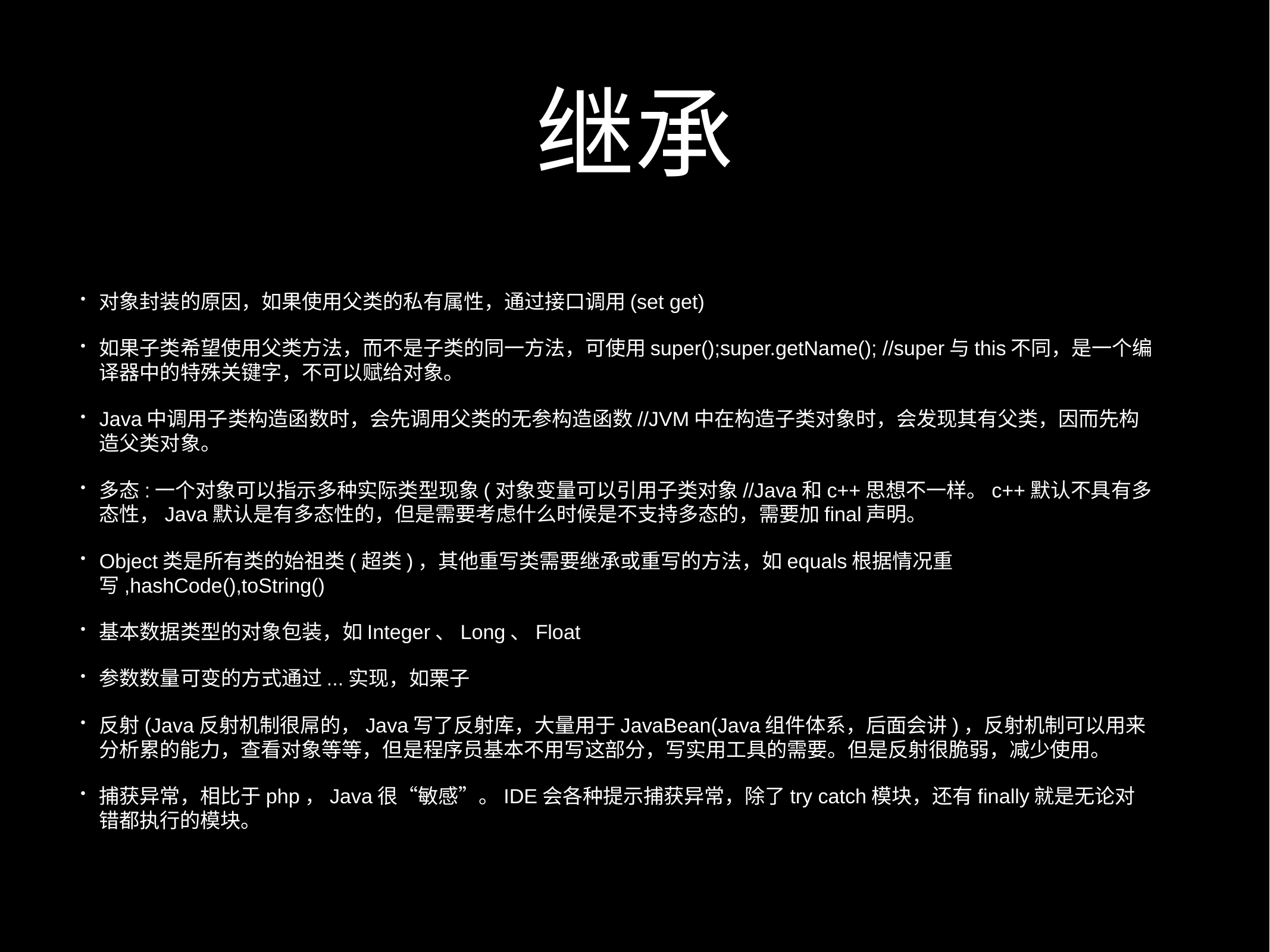

# 继承
对象封装的原因，如果使用父类的私有属性，通过接口调用(set get)
如果子类希望使用父类方法，而不是子类的同一方法，可使用super();super.getName(); //super与this不同，是一个编译器中的特殊关键字，不可以赋给对象。
Java中调用子类构造函数时，会先调用父类的无参构造函数//JVM中在构造子类对象时，会发现其有父类，因而先构造父类对象。
多态:一个对象可以指示多种实际类型现象(对象变量可以引用子类对象//Java和c++思想不一样。c++默认不具有多态性，Java默认是有多态性的，但是需要考虑什么时候是不支持多态的，需要加final声明。
Object类是所有类的始祖类(超类)，其他重写类需要继承或重写的方法，如equals根据情况重写,hashCode(),toString()
基本数据类型的对象包装，如Integer、Long、Float
参数数量可变的方式通过...实现，如栗子
反射(Java反射机制很屌的，Java写了反射库，大量用于JavaBean(Java组件体系，后面会讲)，反射机制可以用来分析累的能力，查看对象等等，但是程序员基本不用写这部分，写实用工具的需要。但是反射很脆弱，减少使用。
捕获异常，相比于php，Java很“敏感”。IDE会各种提示捕获异常，除了try catch模块，还有finally就是无论对错都执行的模块。